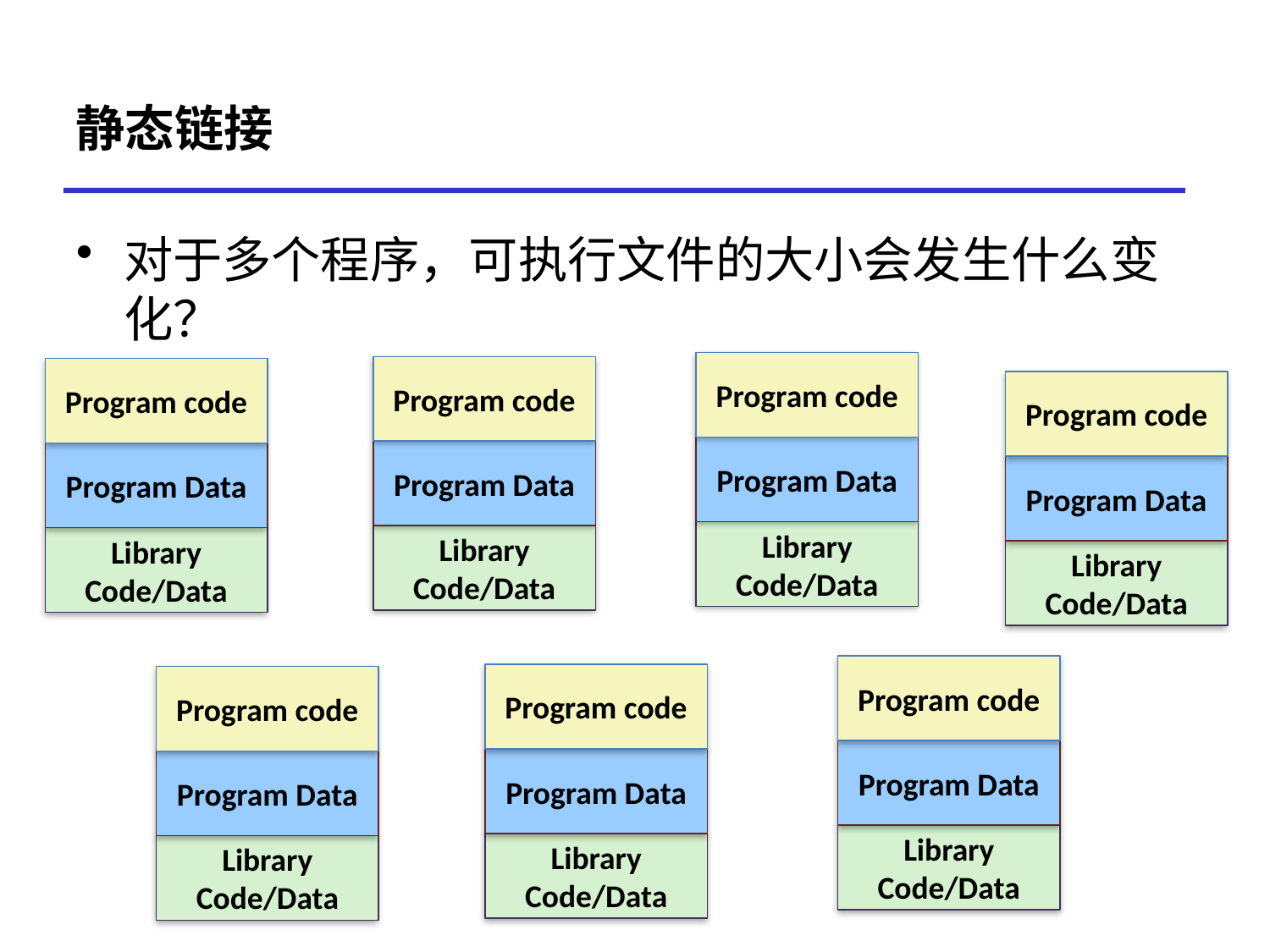

# 静态链接
对于多个程序，可执行文件的大小会发生什么变化？
Program code
Program code
Program code
Program code
Program Data
Program Data
Program Data
Program Data
Library Code/Data
Library Code/Data
Library Code/Data
Library Code/Data
Program code
Program code
Program code
Program Data
Program Data
Program Data
Library Code/Data
Library Code/Data
Library Code/Data